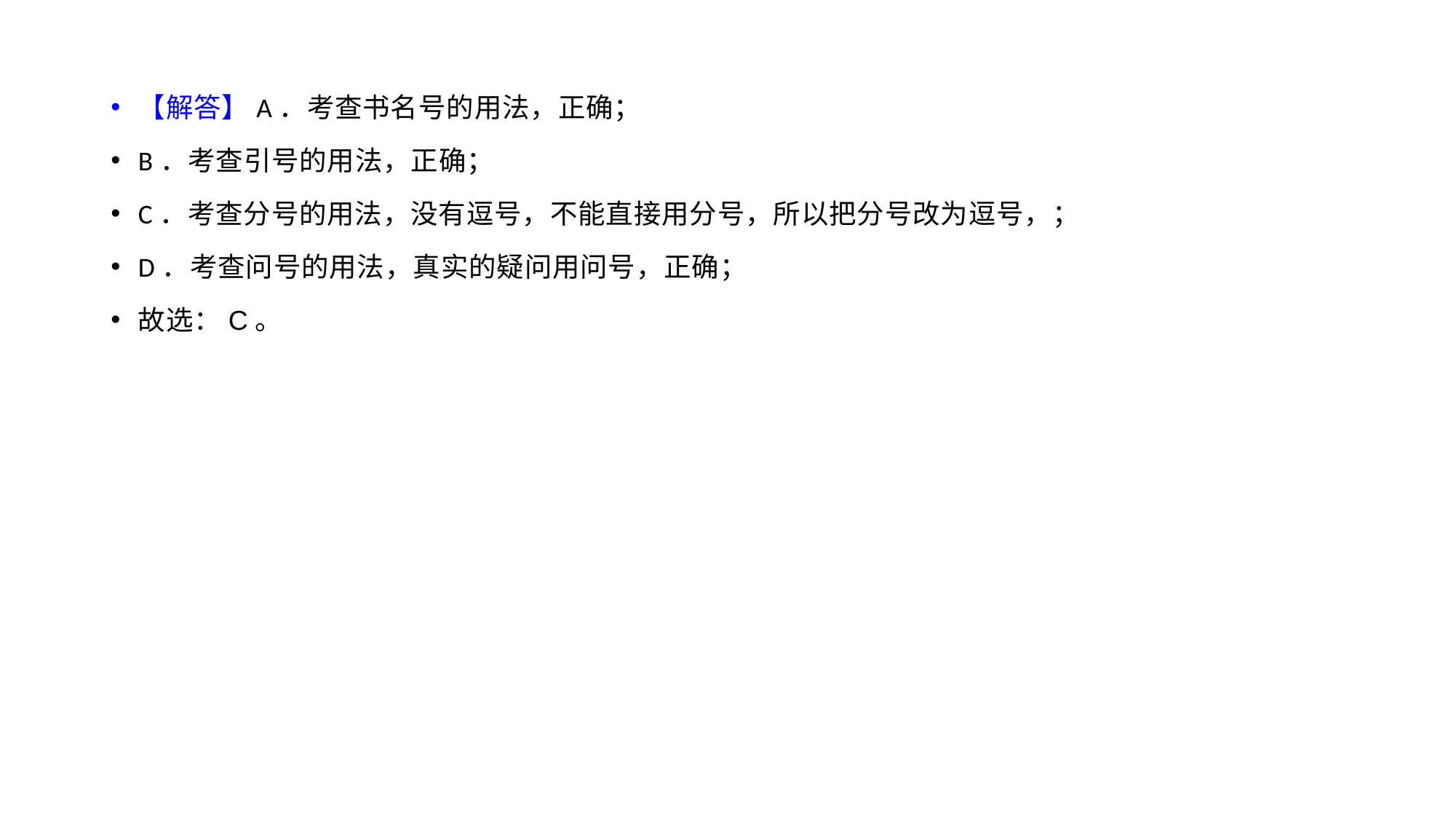

【解答】A．考查书名号的用法，正确；
B．考查引号的用法，正确；
C．考查分号的用法，没有逗号，不能直接用分号，所以把分号改为逗号，；
D．考查问号的用法，真实的疑问用问号，正确；
故选：C。